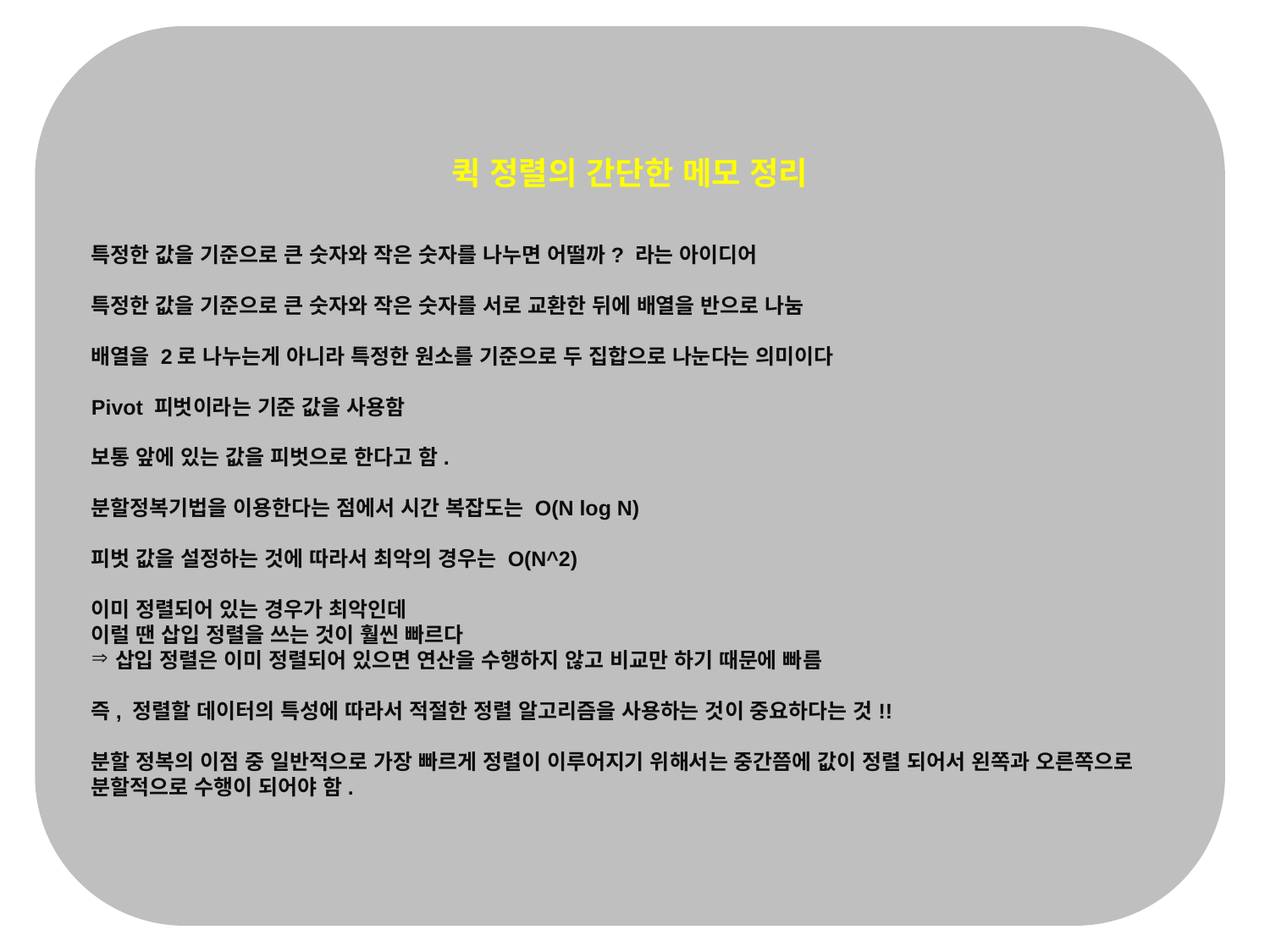

퀵 정렬의 간단한 메모 정리

특정한 값을 기준으로 큰 숫자와 작은 숫자를 나누면 어떨까? 라는 아이디어

특정한 값을 기준으로 큰 숫자와 작은 숫자를 서로 교환한 뒤에 배열을 반으로 나눔

배열을 2로 나누는게 아니라 특정한 원소를 기준으로 두 집합으로 나눈다는 의미이다

Pivot 피벗이라는 기준 값을 사용함

보통 앞에 있는 값을 피벗으로 한다고 함.

분할정복기법을 이용한다는 점에서 시간 복잡도는 O(N log N)

피벗 값을 설정하는 것에 따라서 최악의 경우는 O(N^2)

이미 정렬되어 있는 경우가 최악인데
이럴 땐 삽입 정렬을 쓰는 것이 훨씬 빠르다
삽입 정렬은 이미 정렬되어 있으면 연산을 수행하지 않고 비교만 하기 때문에 빠름

즉, 정렬할 데이터의 특성에 따라서 적절한 정렬 알고리즘을 사용하는 것이 중요하다는 것!!

분할 정복의 이점 중 일반적으로 가장 빠르게 정렬이 이루어지기 위해서는 중간쯤에 값이 정렬 되어서 왼쪽과 오른쪽으로 분할적으로 수행이 되어야 함.